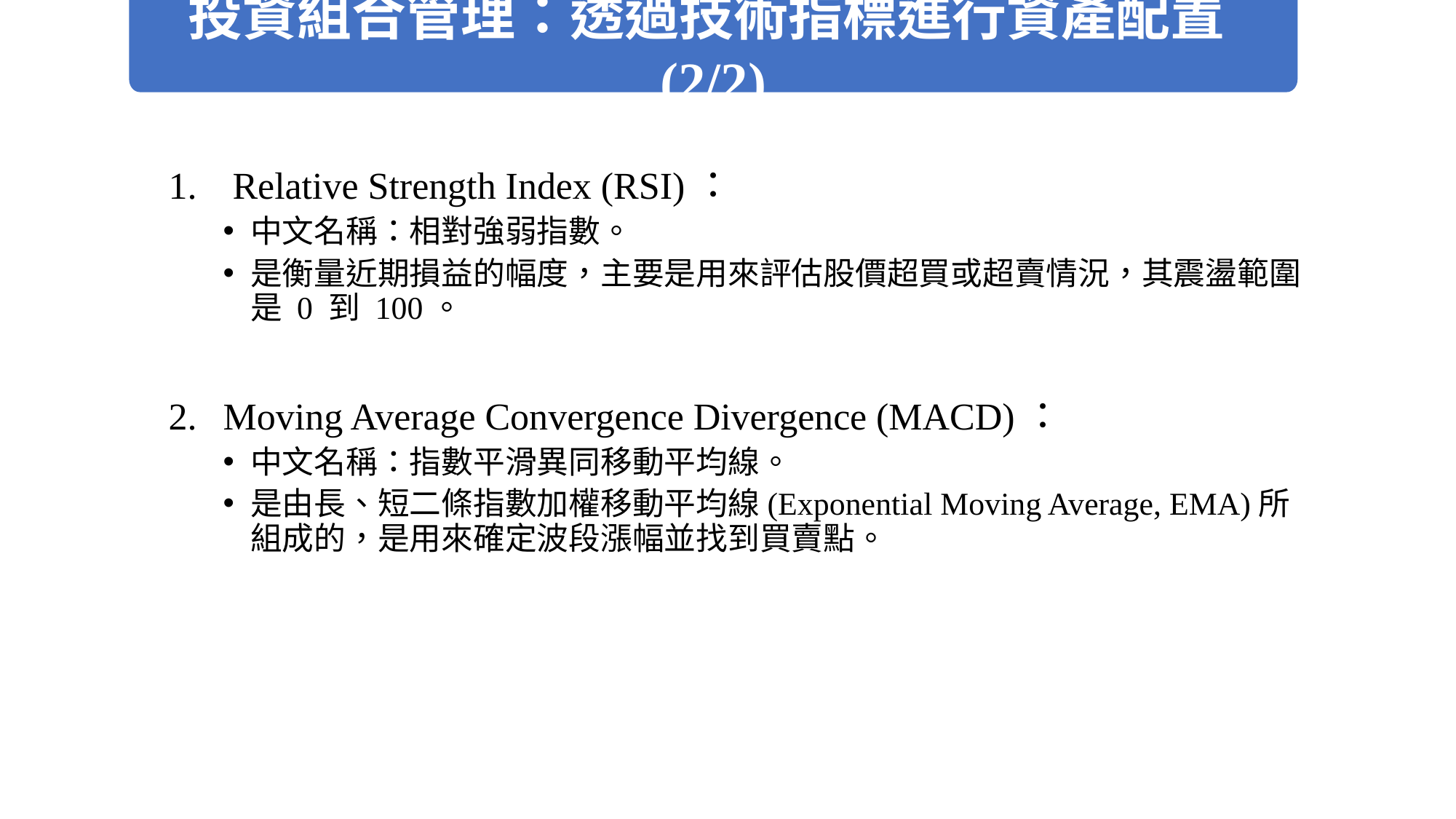

投資組合管理：透過技術指標進行資產配置(2/2)
 Relative Strength Index (RSI)：
中文名稱：相對強弱指數。
是衡量近期損益的幅度，主要是用來評估股價超買或超賣情況，其震盪範圍是 0 到 100。

Moving Average Convergence Divergence (MACD)：
中文名稱：指數平滑異同移動平均線。
是由長、短二條指數加權移動平均線(Exponential Moving Average, EMA)所組成的，是用來確定波段漲幅並找到買賣點。